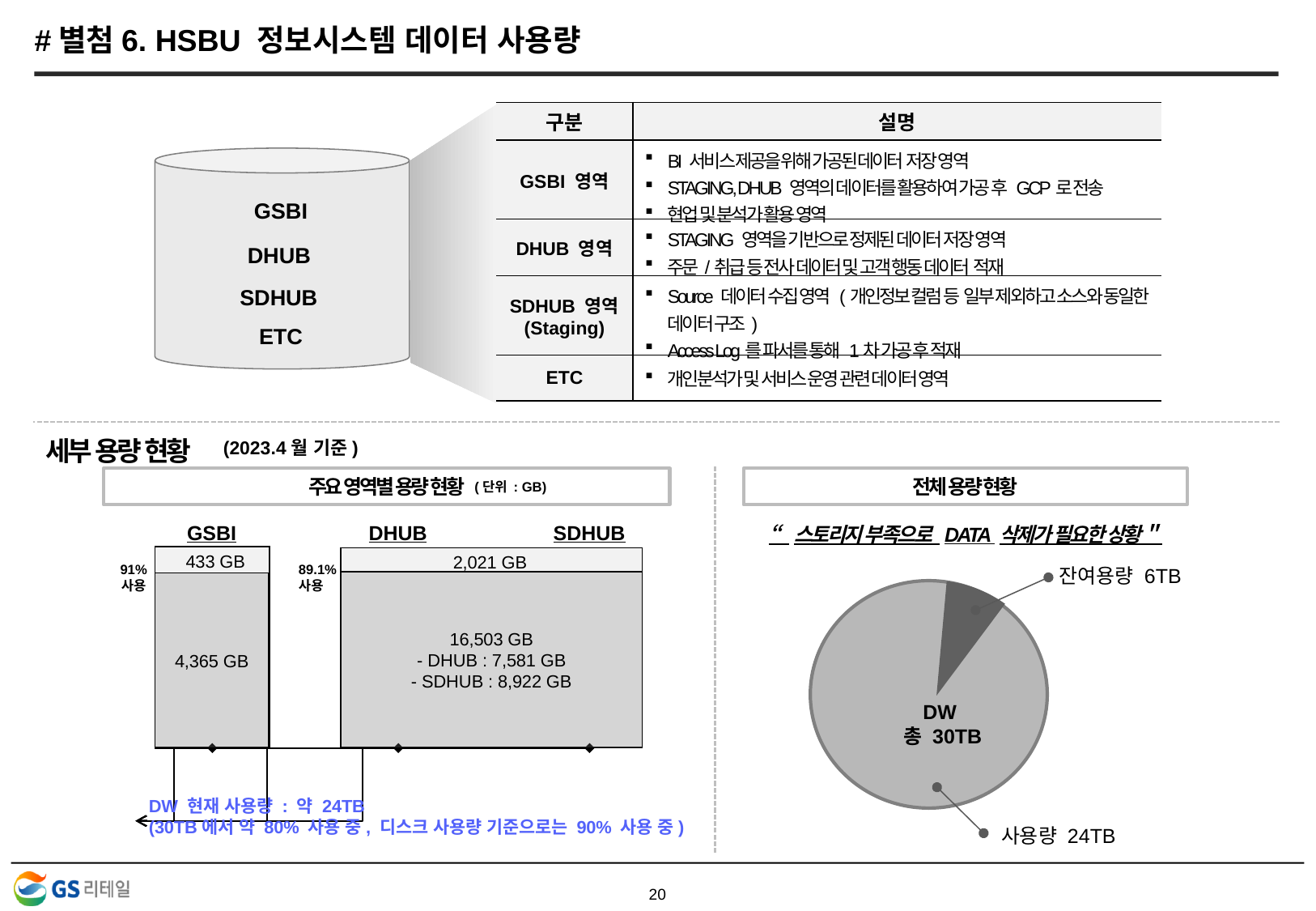

# #별첨6. HSBU 정보시스템 데이터 사용량
| 구분 | 설명 |
| --- | --- |
| GSBI 영역 | BI 서비스 제공을 위해 가공된 데이터 저장 영역 STAGING, DHUB 영역의 데이터를 활용하여 가공 후 GCP로 전송 현업 및 분석가 활용 영역 |
| DHUB 영역 | STAGING 영역을 기반으로 정제된 데이터 저장 영역 주문/취급 등 전사 데이터 및 고객 행동 데이터  적재 |
| SDHUB 영역 (Staging) | Source 데이터 수집 영역 (개인정보 컬럼 등  일부 제외하고 소스와 동일한 데이터 구조)  Access Log를 파서를 통해 1차 가공 후 적재 |
| ETC | 개인분석가 및 서비스 운영 관련 데이터 영역 |

GSBI

DHUB
SDHUB
ETC
세부 용량 현황
(2023.4월 기준)
주요 영역별 용량 현황
전체 용량 현황
 (단위 : GB)
“스토리지 부족으로  DATA 삭제가 필요한 상황＂
GSBI
DHUB
SDHUB
433 GB
2,021 GB

89.1%
사용
91%
사용
잔여용량 6TB
16,503 GB
- DHUB : 7,581 GB
- SDHUB : 8,922 GB
4,365 GB

DW
총 30TB
DW 현재 사용량 : 약 24TB
(30TB에서 약 80% 사용 중, 디스크 사용량 기준으로는 90% 사용 중)
사용량 24TB